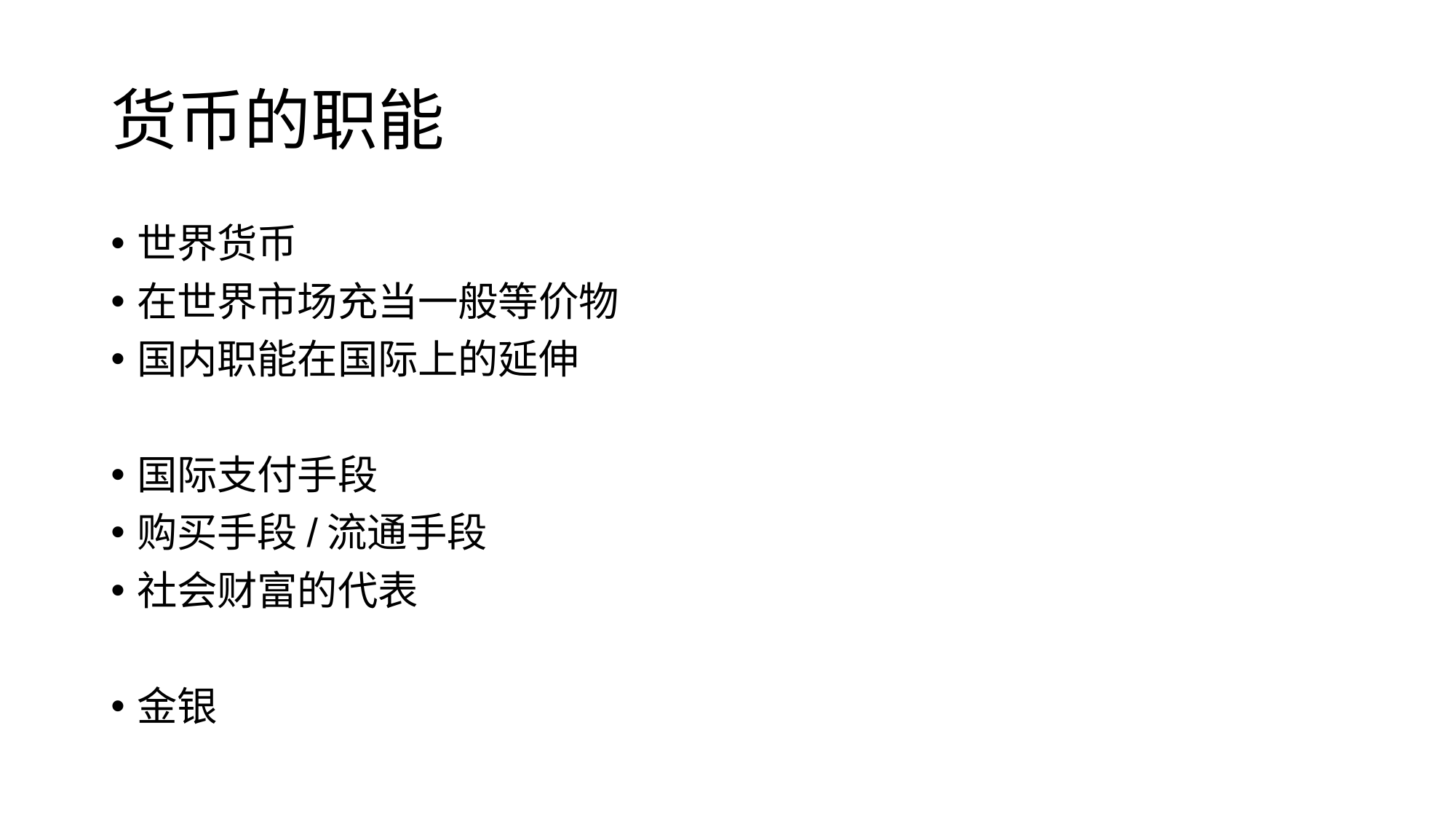

# 货币的职能
世界货币
在世界市场充当一般等价物
国内职能在国际上的延伸

国际支付手段
购买手段/流通手段
社会财富的代表

金银